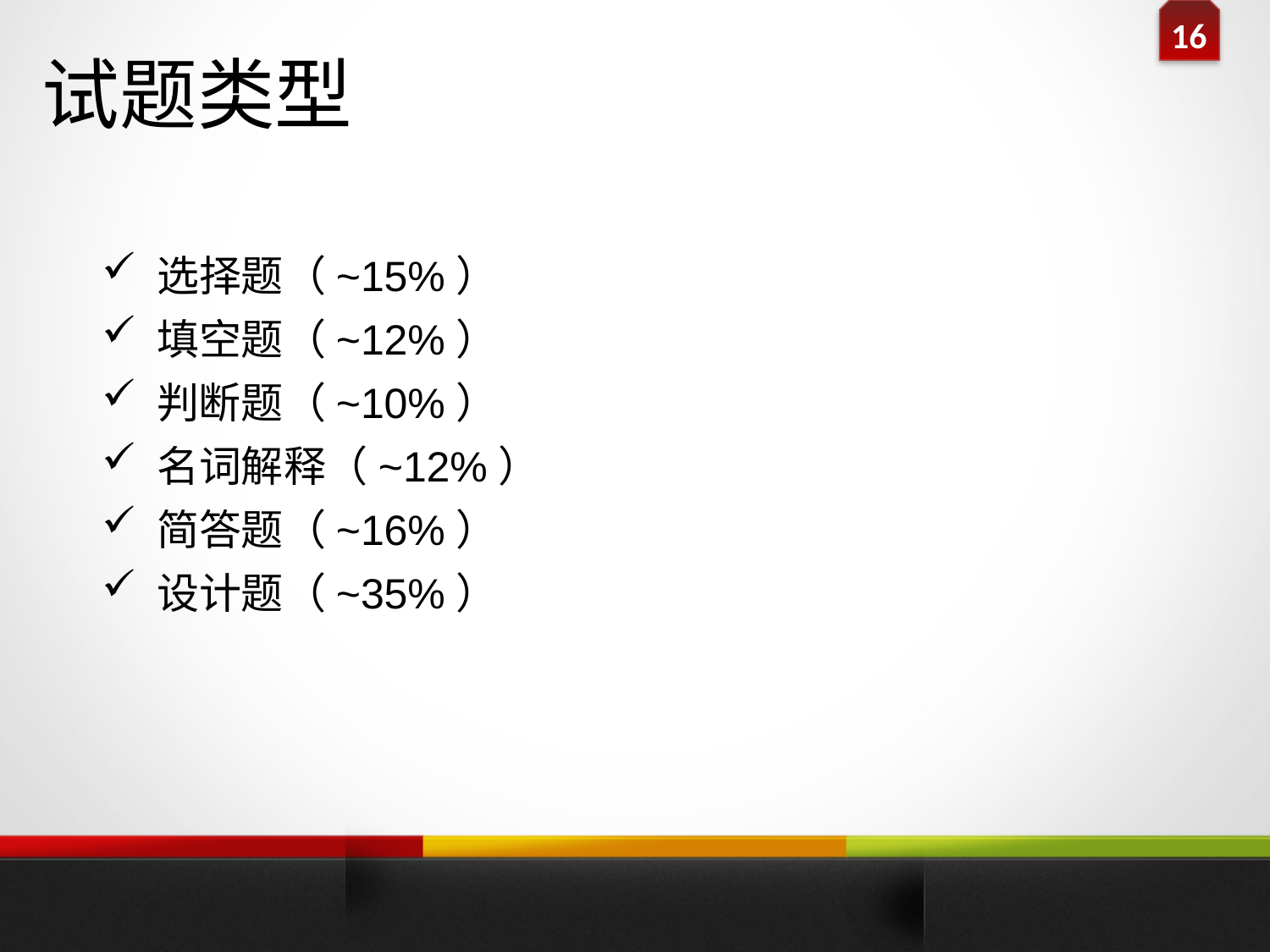

试题类型
 选择题（~15%）
 填空题（~12%）
 判断题（~10%）
 名词解释（~12%）
 简答题（~16%）
 设计题（~35%）